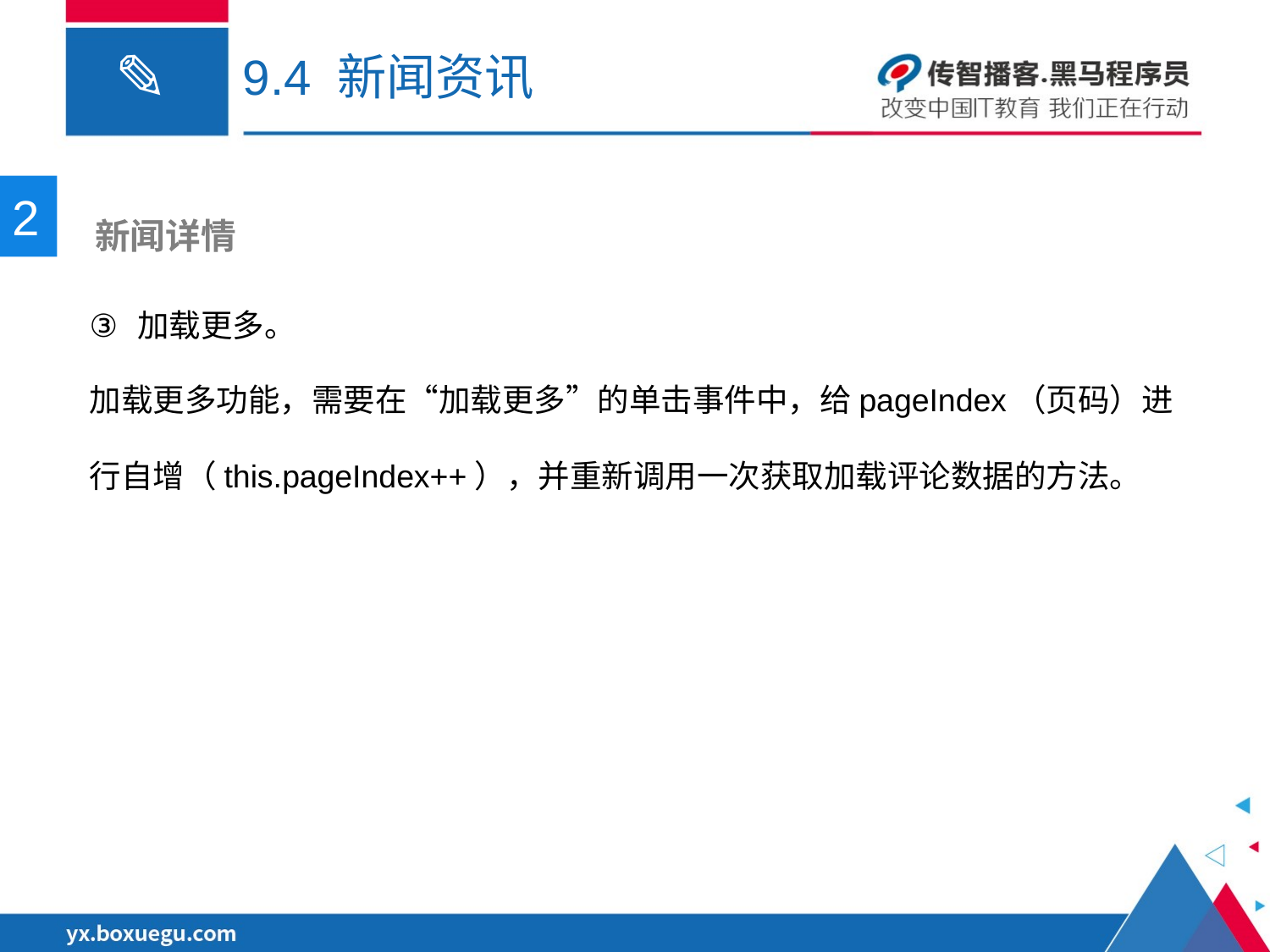

# 9.4 新闻资讯

2
  新闻详情
加载更多。
加载更多功能，需要在“加载更多”的单击事件中，给pageIndex（页码）进行自增（this.pageIndex++），并重新调用一次获取加载评论数据的方法。